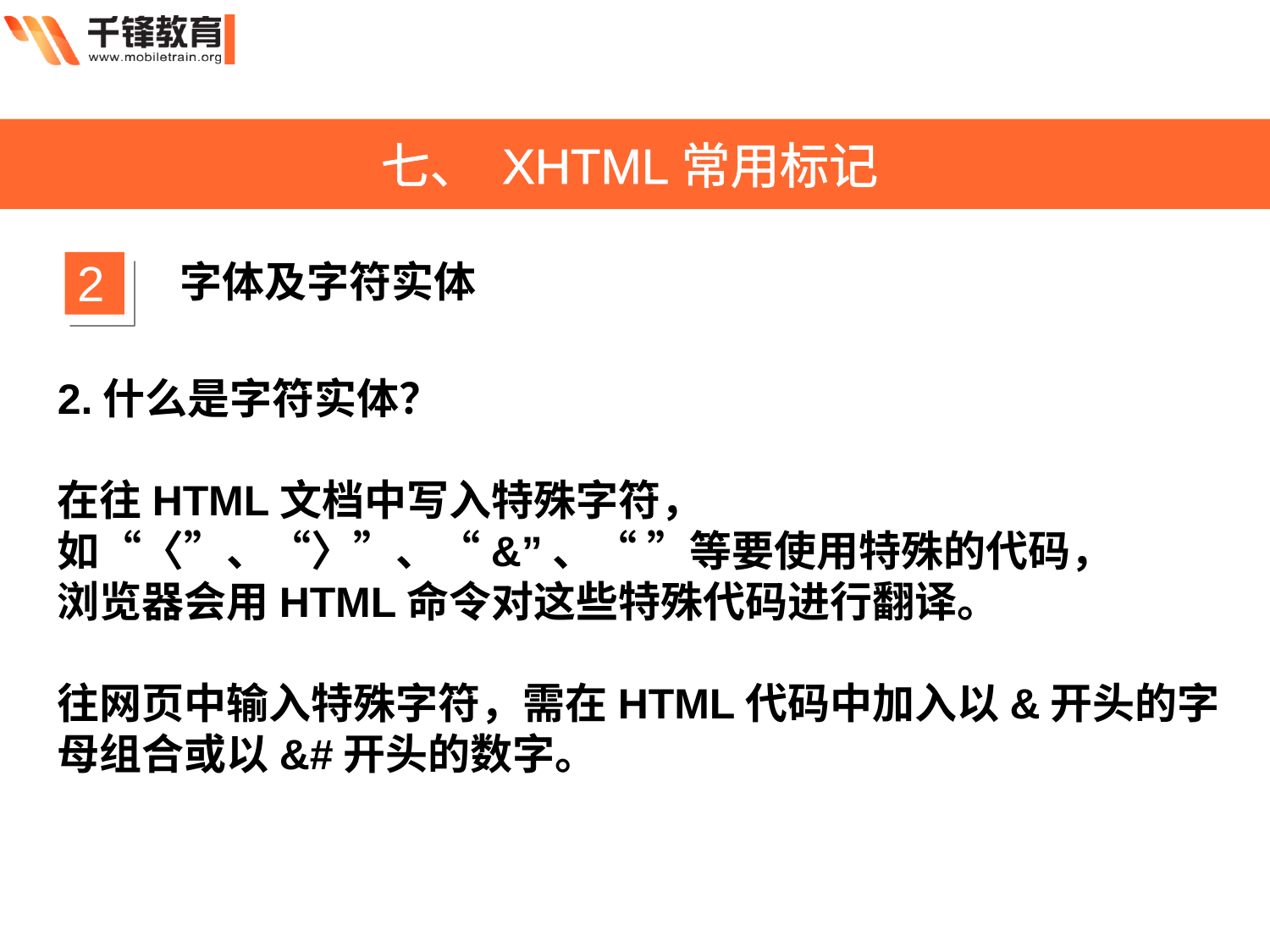

七、 XHTML常用标记
2
字体及字符实体

2.什么是字符实体？

在往HTML文档中写入特殊字符，
如“〈”、“〉”、“&”、“ ”等要使用特殊的代码，
浏览器会用HTML命令对这些特殊代码进行翻译。

往网页中输入特殊字符，需在HTML代码中加入以&开头的字母组合或以&#开头的数字。